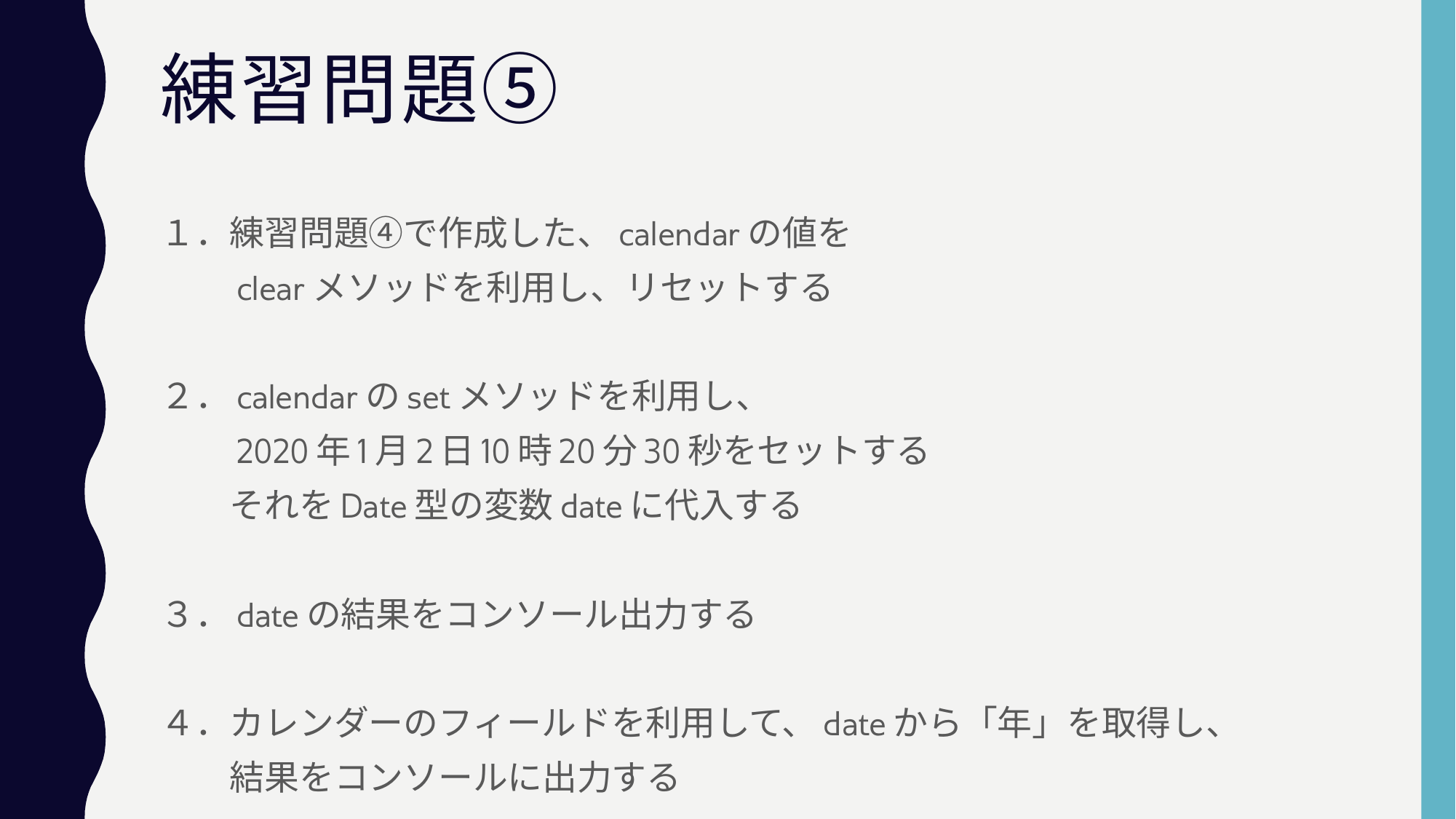

# 練習問題⑤
１．練習問題④で作成した、calendarの値を
　　clearメソッドを利用し、リセットする

２．calendarのsetメソッドを利用し、
　　2020年1月2日10時20分30秒をセットする
　　それをDate型の変数dateに代入する

３．dateの結果をコンソール出力する

４．カレンダーのフィールドを利用して、dateから「年」を取得し、
　　結果をコンソールに出力する